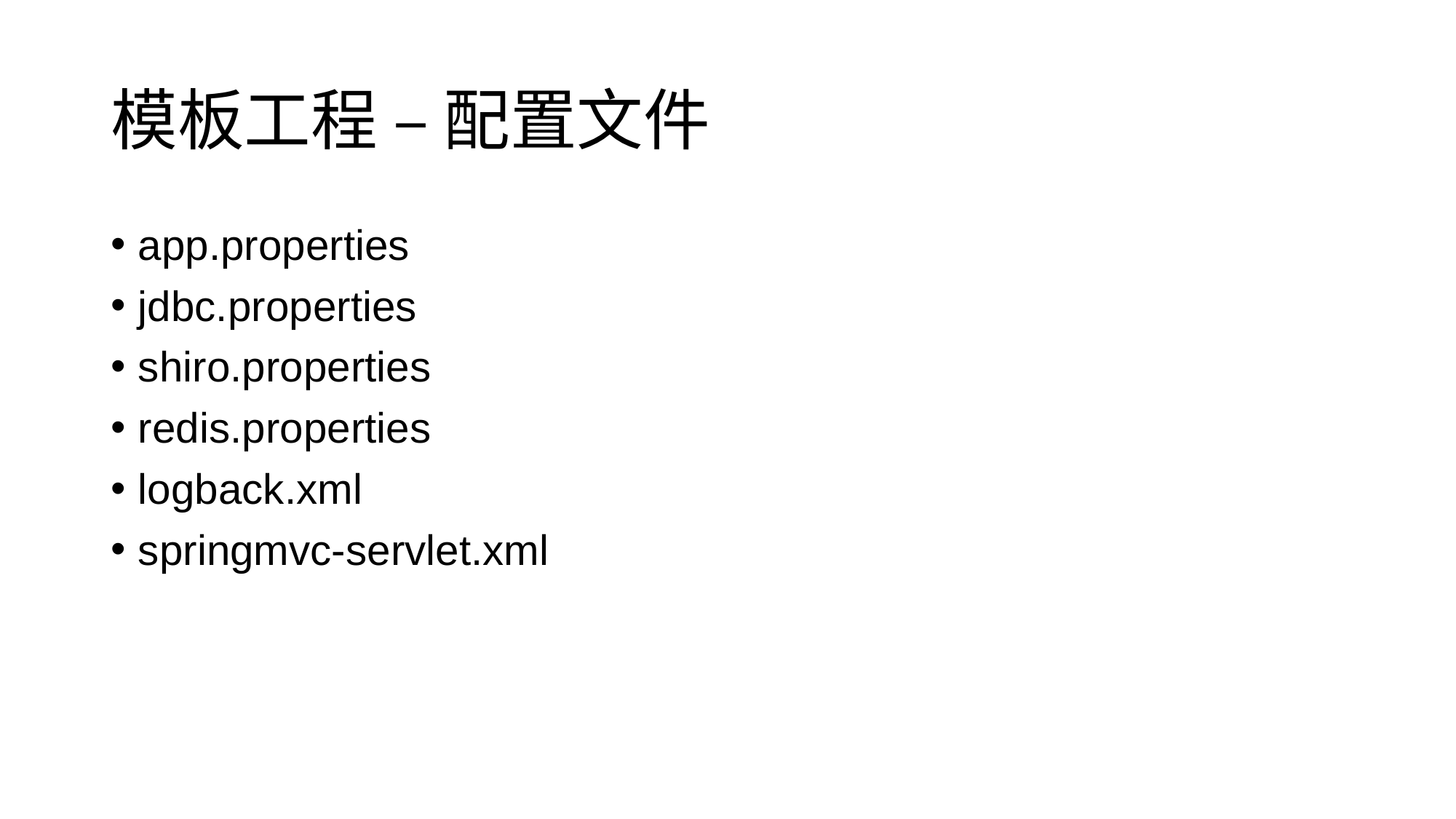

# 模板工程 – 配置文件
app.properties
jdbc.properties
shiro.properties
redis.properties
logback.xml
springmvc-servlet.xml